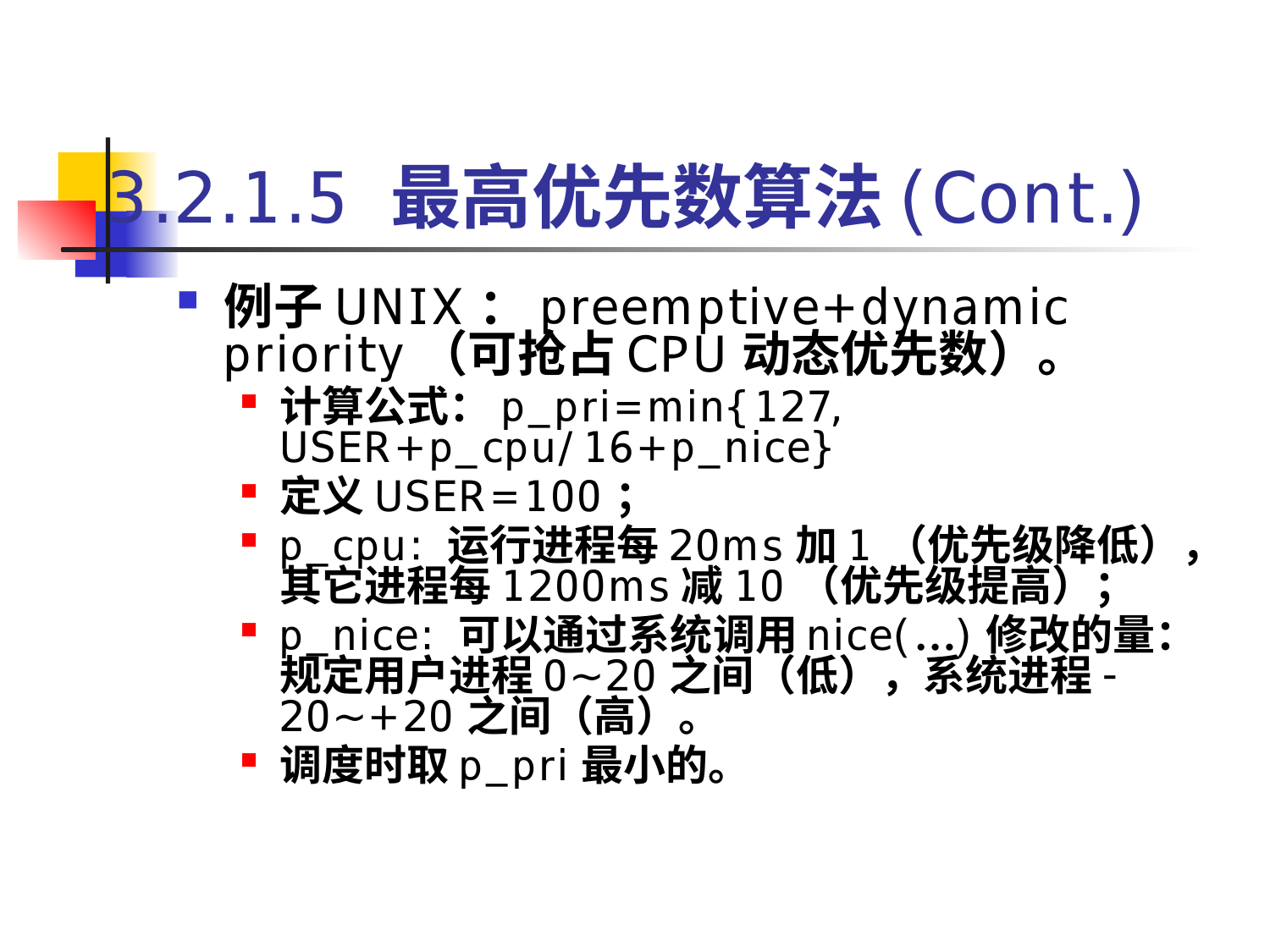

# 3.2.1.5 最高优先数算法(Cont.)
例子UNIX：preemptive+dynamic priority（可抢占CPU动态优先数）。
计算公式：p_pri=min{127, USER+p_cpu/16+p_nice}
定义USER=100；
p_cpu: 运行进程每20ms加1（优先级降低），其它进程每1200ms减10（优先级提高）；
p_nice: 可以通过系统调用nice(…)修改的量：规定用户进程0~20之间（低），系统进程-20~+20之间（高）。
调度时取p_pri最小的。